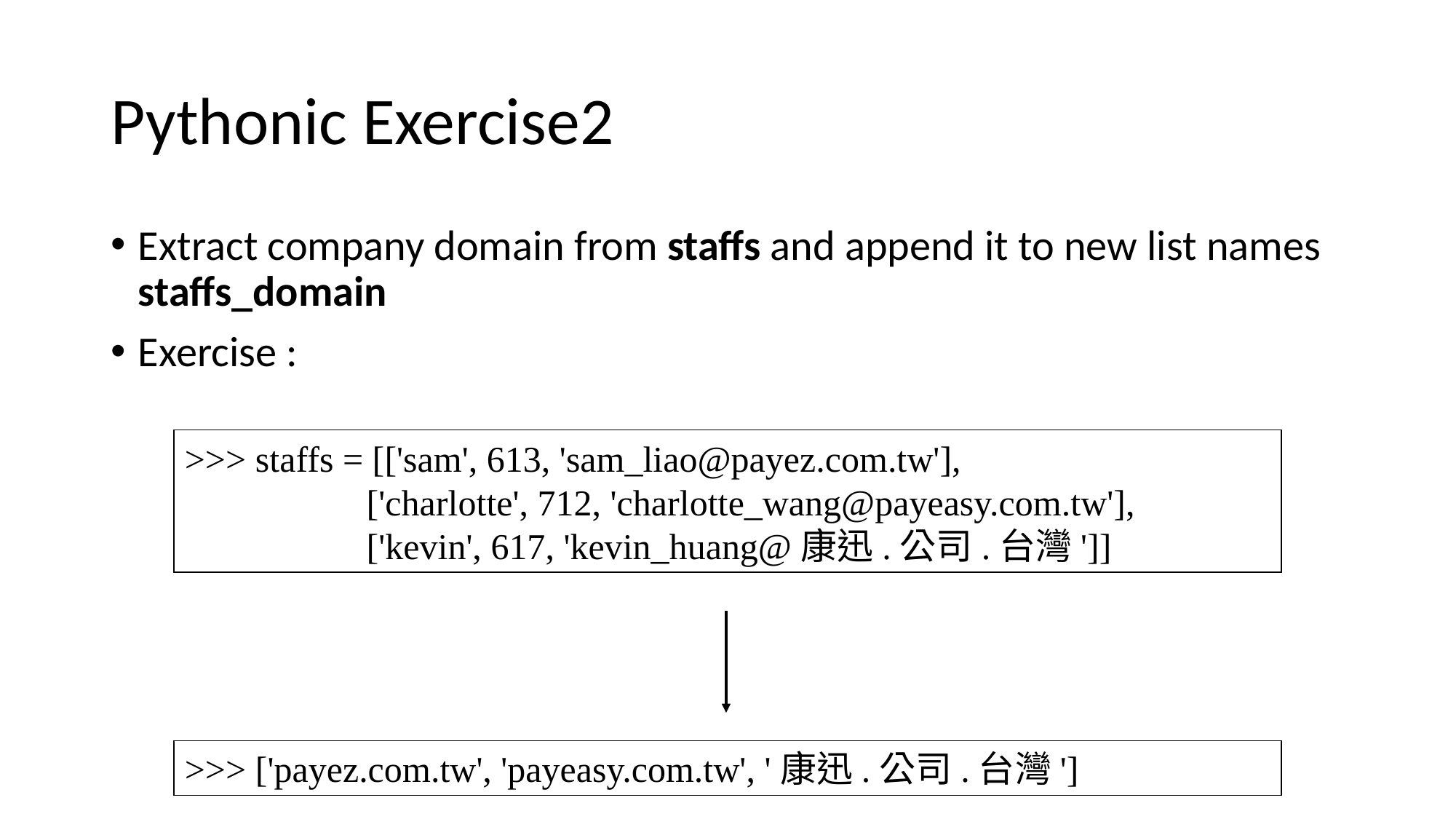

# Pythonic Exercise2
Extract company domain from staffs and append it to new list names staffs_domain
Exercise :

>>> staffs = [['sam', 613, 'sam_liao@payez.com.tw'],
                    ['charlotte', 712, 'charlotte_wang@payeasy.com.tw'],
                    ['kevin', 617, 'kevin_huang@康迅.公司.台灣']]
>>> ['payez.com.tw', 'payeasy.com.tw', '康迅.公司.台灣']